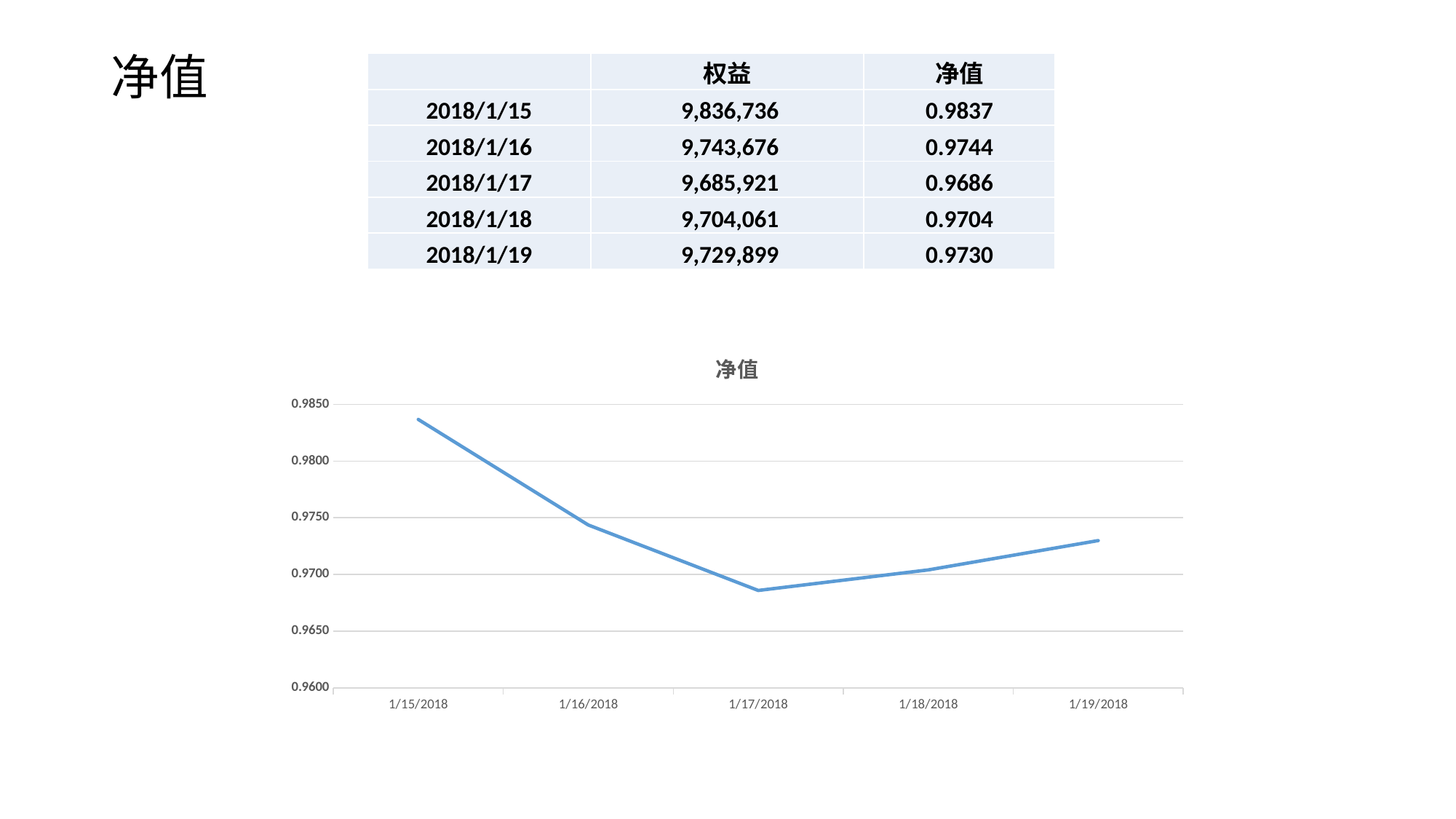

净值
|  | 权益 | 净值 |
| --- | --- | --- |
| 2018/1/15 | 9,836,736 | 0.9837 |
| 2018/1/16 | 9,743,676 | 0.9744 |
| 2018/1/17 | 9,685,921 | 0.9686 |
| 2018/1/18 | 9,704,061 | 0.9704 |
| 2018/1/19 | 9,729,899 | 0.9730 |

### Chart: 净值

| Category | 净值 |
|---|---|
| 43115 | 0.9836736 |
| 43116 | 0.9743676 |
| 43117 | 0.9685921 |
| 43118 | 0.9704061 |
| 43119 | 0.9729899 |